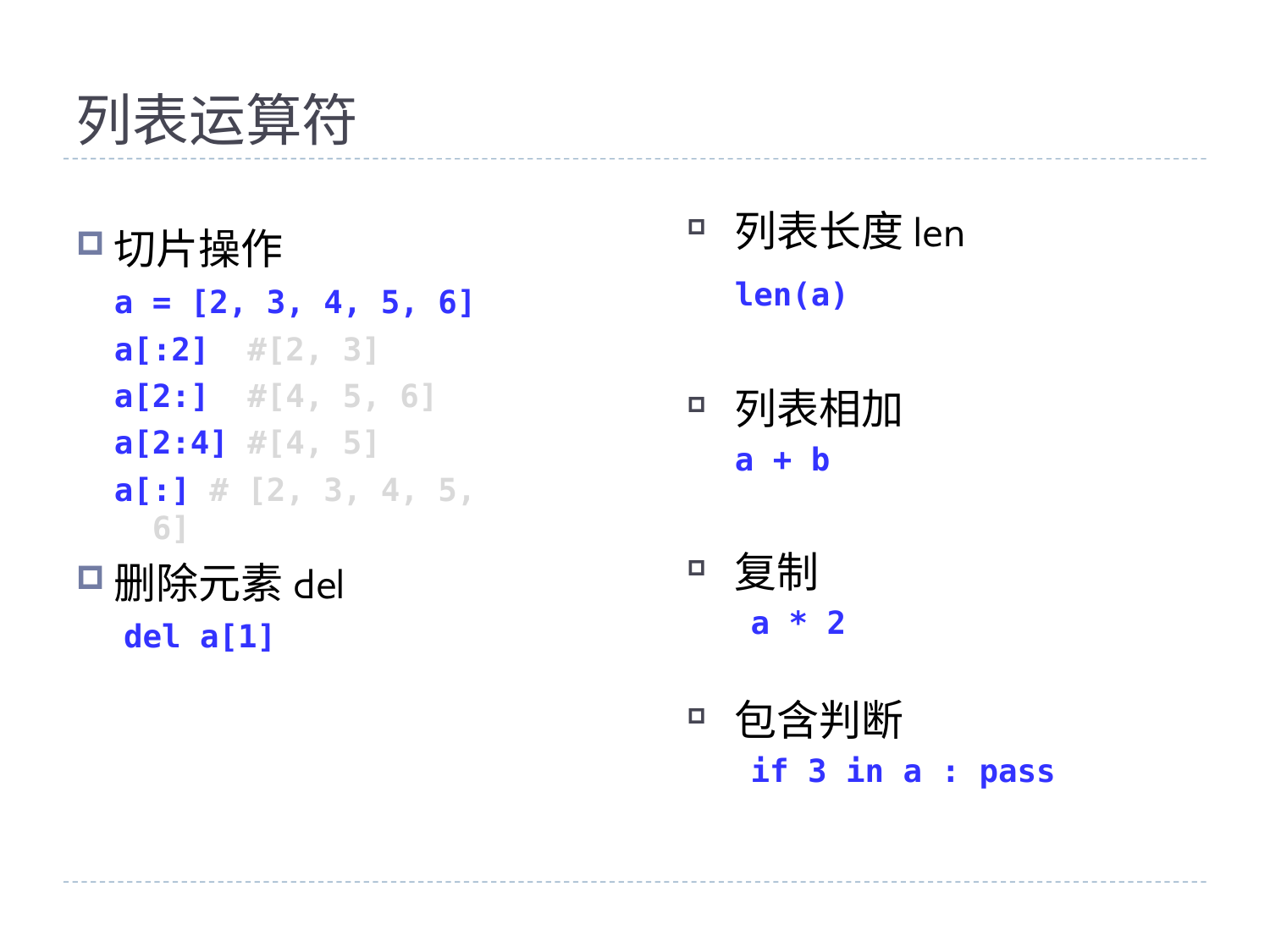

# 列表运算符
列表长度len
	len(a)

列表相加
	a + b

复制
a * 2

包含判断
if 3 in a : pass

切片操作
a = [2, 3, 4, 5, 6]
a[:2]  #[2, 3]
a[2:]  #[4, 5, 6]
a[2:4] #[4, 5]
a[:] # [2, 3, 4, 5, 6]
删除元素del
	del a[1]